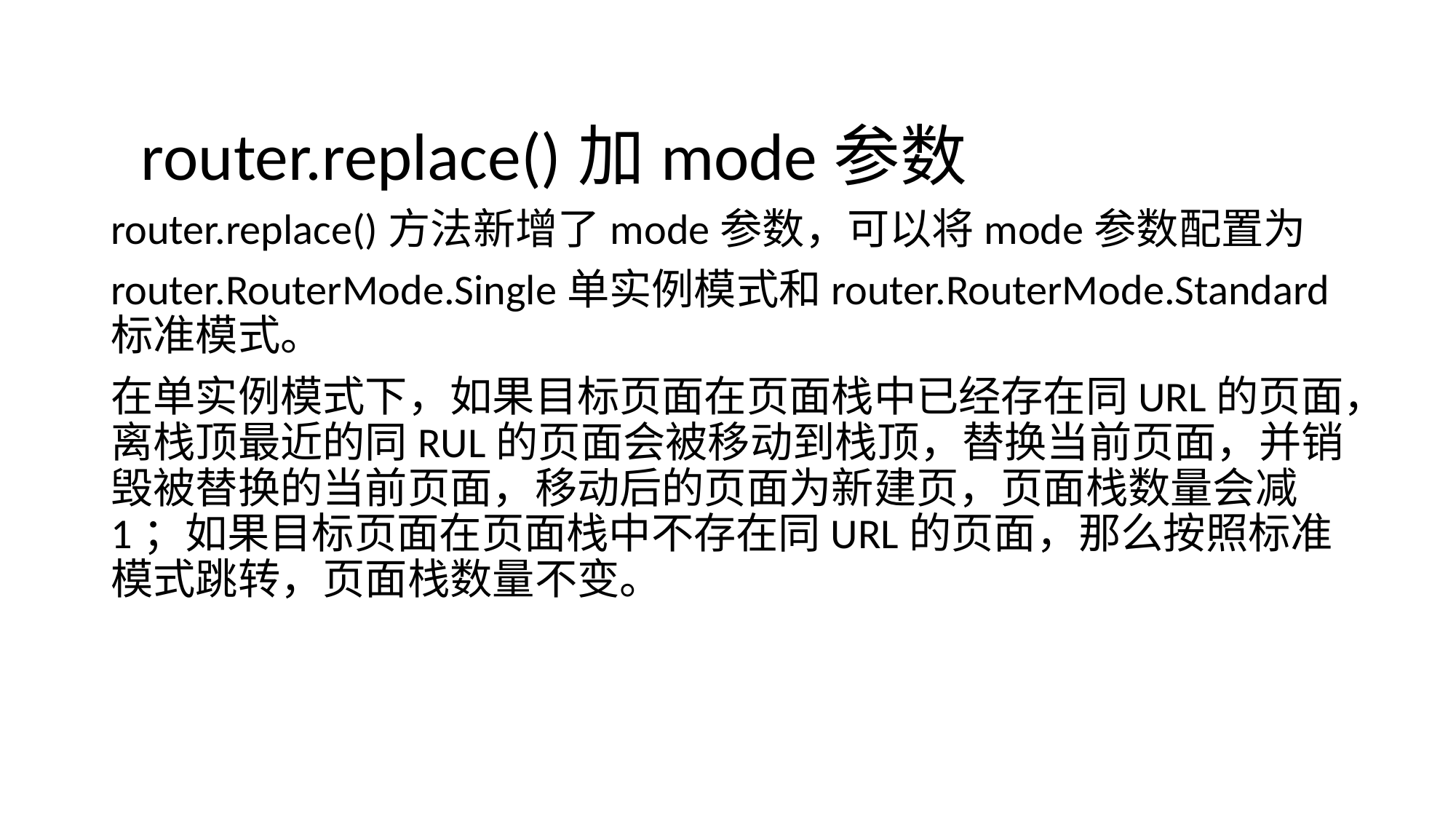

# router.replace()加mode参数
router.replace()方法新增了mode参数，可以将mode参数配置为
router.RouterMode.Single单实例模式和router.RouterMode.Standard标准模式。
在单实例模式下，如果目标页面在页面栈中已经存在同URL的页面，离栈顶最近的同RUL的页面会被移动到栈顶，替换当前页面，并销毁被替换的当前页面，移动后的页面为新建页，页面栈数量会减1；如果目标页面在页面栈中不存在同URL的页面，那么按照标准模式跳转，页面栈数量不变。